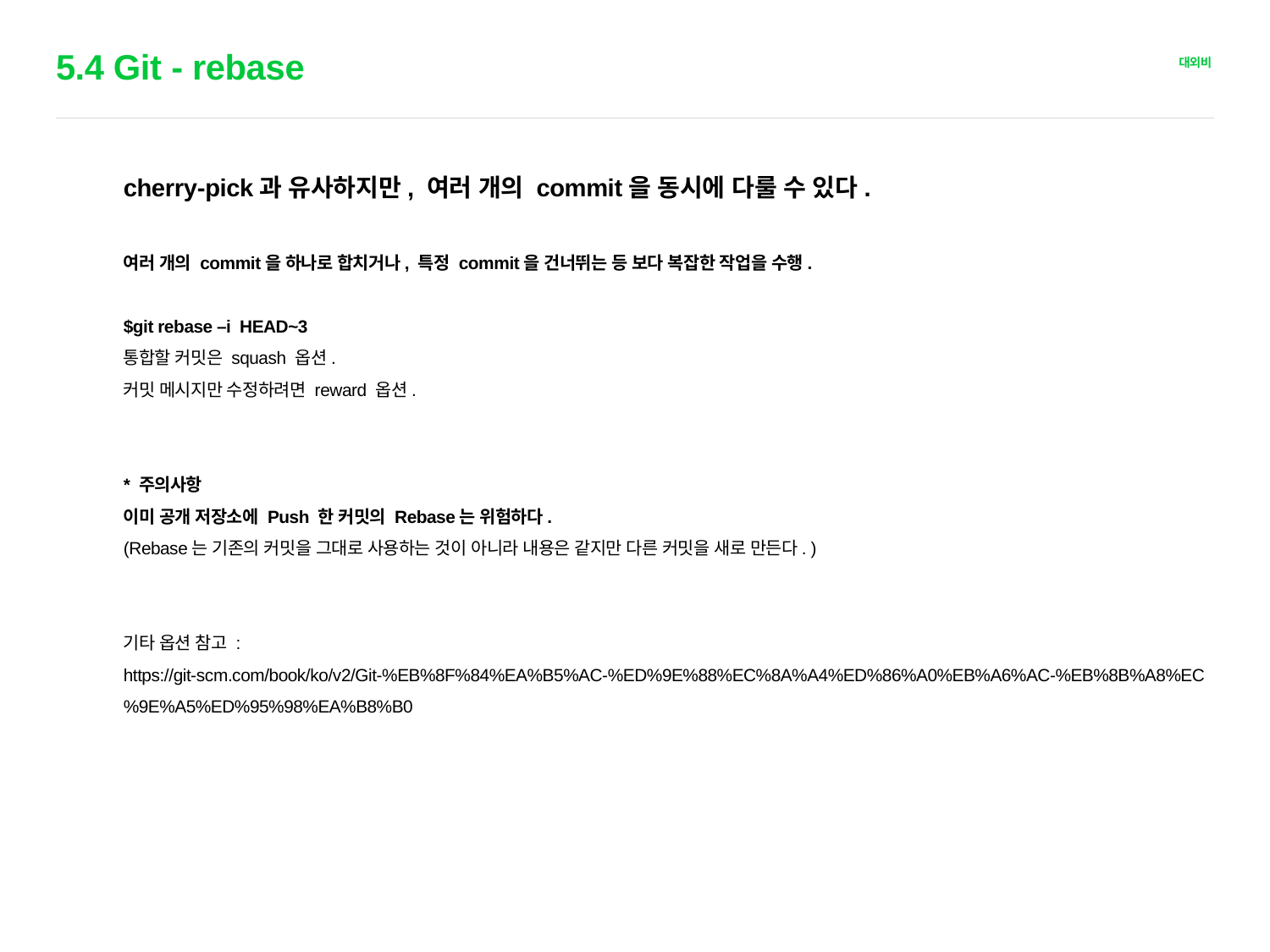

# 5.4 Git - rebase
cherry-pick과 유사하지만, 여러 개의 commit을 동시에 다룰 수 있다.

여러 개의 commit을 하나로 합치거나, 특정 commit을 건너뛰는 등 보다 복잡한 작업을 수행.

$git rebase –i  HEAD~3
통합할 커밋은 squash 옵션.
커밋 메시지만 수정하려면 reward 옵션.

* 주의사항
이미 공개 저장소에 Push 한 커밋의 Rebase는 위험하다.
(Rebase는 기존의 커밋을 그대로 사용하는 것이 아니라 내용은 같지만 다른 커밋을 새로 만든다. )

기타 옵션 참고 :
https://git-scm.com/book/ko/v2/Git-%EB%8F%84%EA%B5%AC-%ED%9E%88%EC%8A%A4%ED%86%A0%EB%A6%AC-%EB%8B%A8%EC%9E%A5%ED%95%98%EA%B8%B0